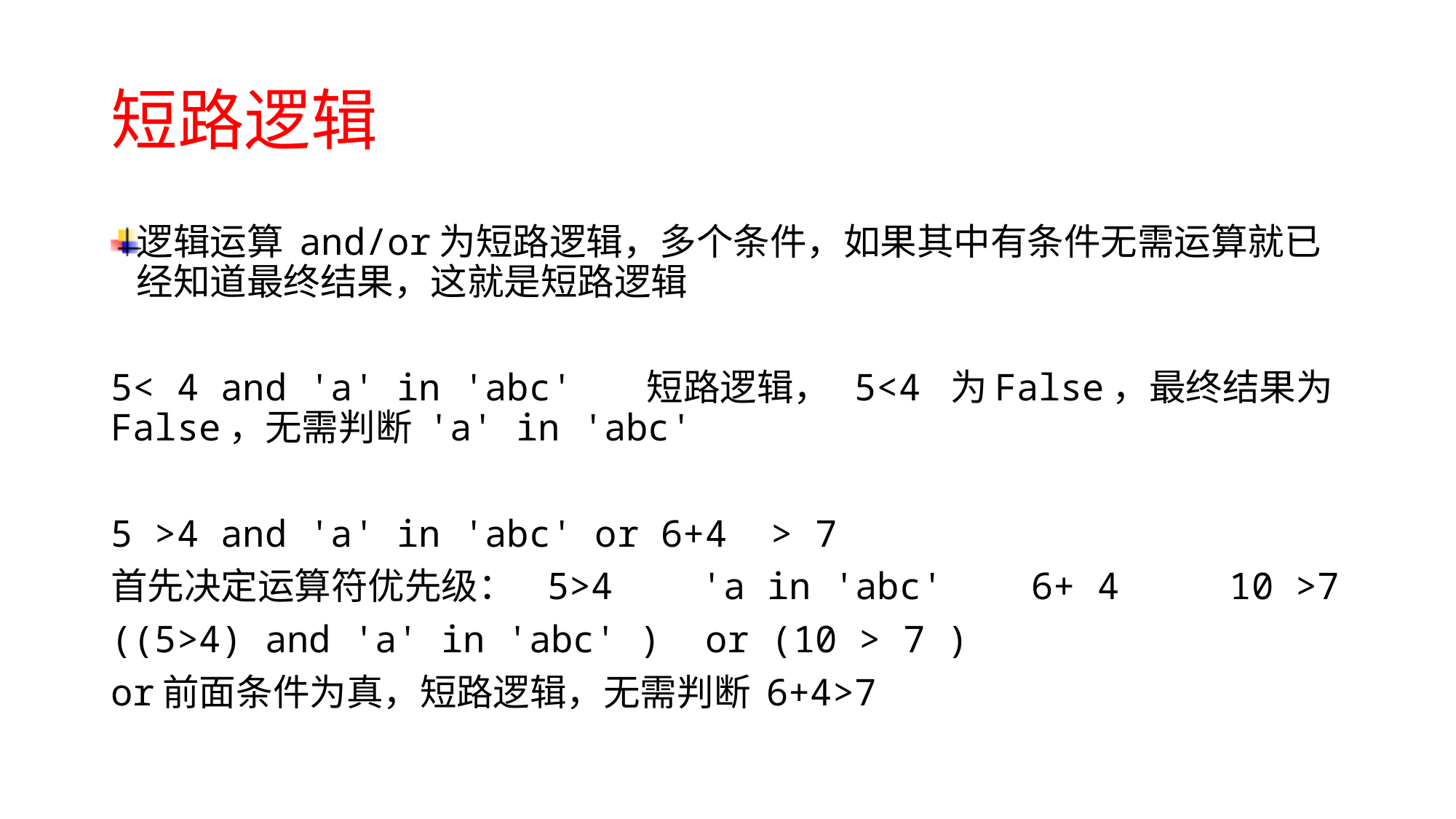

# 短路逻辑
逻辑运算 and/or为短路逻辑，多个条件，如果其中有条件无需运算就已经知道最终结果，这就是短路逻辑

5< 4 and 'a' in 'abc'   短路逻辑，  5<4 为False，最终结果为False，无需判断 'a' in 'abc'

5 >4 and 'a' in 'abc' or 6+4  > 7
首先决定运算符优先级：   5>4    'a in 'abc'    6+ 4     10 >7
((5>4) and 'a' in 'abc' )  or (10 > 7 )
or前面条件为真，短路逻辑，无需判断 6+4>7